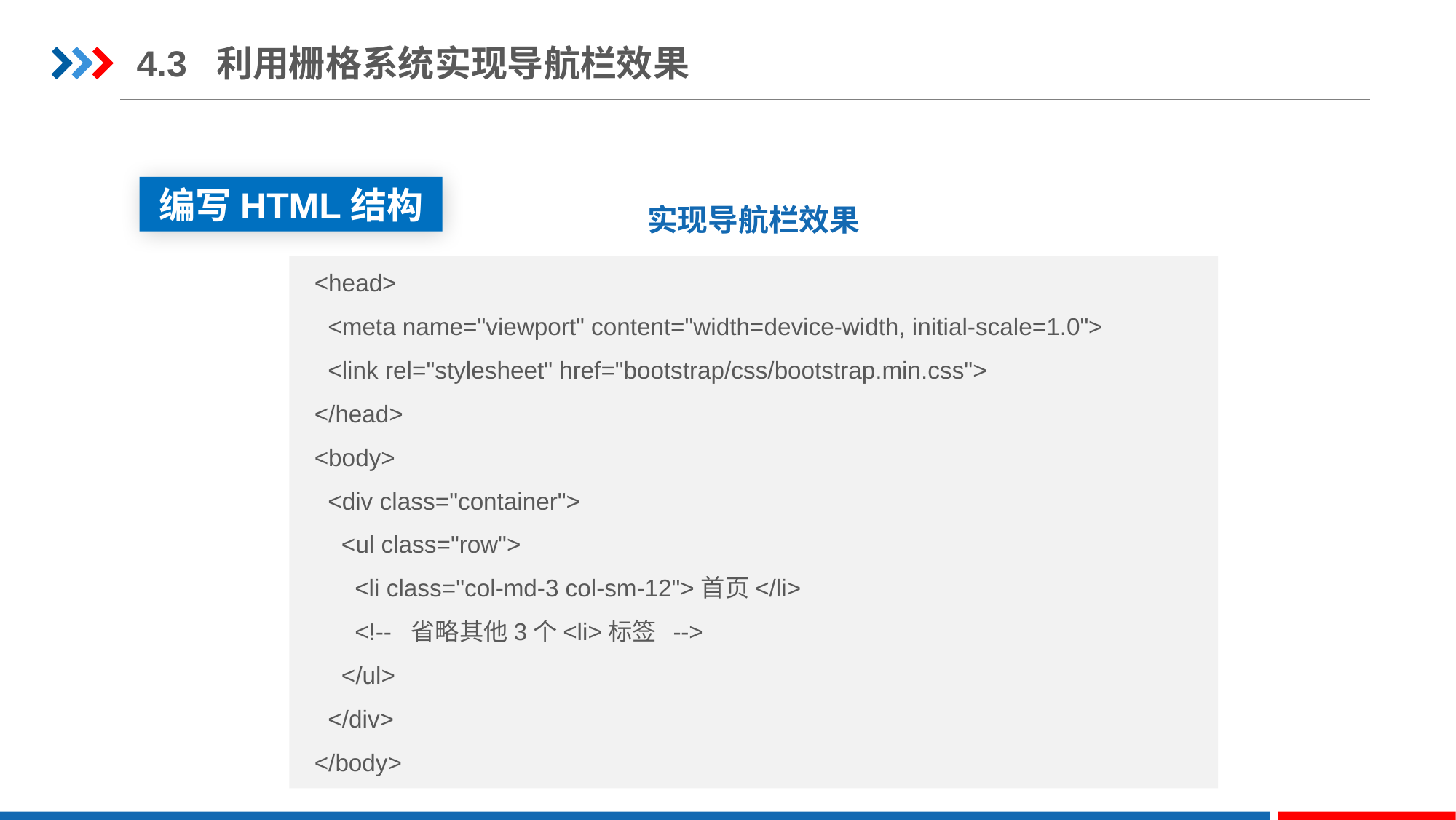

4.3  利用栅格系统实现导航栏效果
编写HTML结构
实现导航栏效果
<head>
  <meta name="viewport" content="width=device-width, initial-scale=1.0">
  <link rel="stylesheet" href="bootstrap/css/bootstrap.min.css">
</head>
<body>
  <div class="container">
    <ul class="row">
      <li class="col-md-3 col-sm-12">首页</li>
      <!--  省略其他3个<li>标签  -->
    </ul>
  </div>
</body>